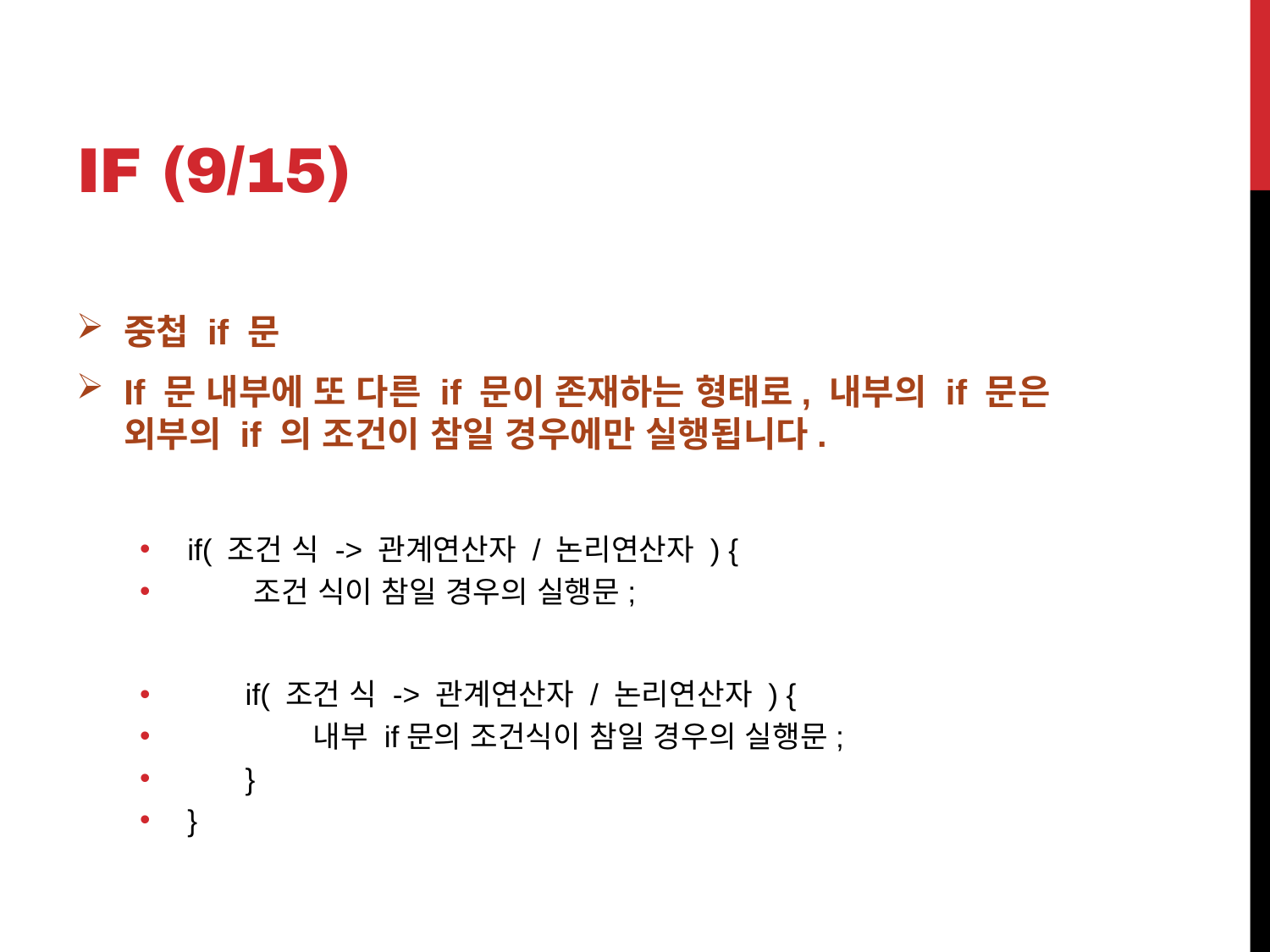

# if (9/15)

중첩 if 문
If 문 내부에 또 다른 if 문이 존재하는 형태로, 내부의 if 문은
외부의 if 의 조건이 참일 경우에만 실행됩니다.

if( 조건 식 -> 관계연산자 / 논리연산자 ) {
       조건 식이 참일 경우의 실행문;

       if( 조건 식 -> 관계연산자 / 논리연산자 ) {
              내부 if문의 조건식이 참일 경우의 실행문;
       }
}